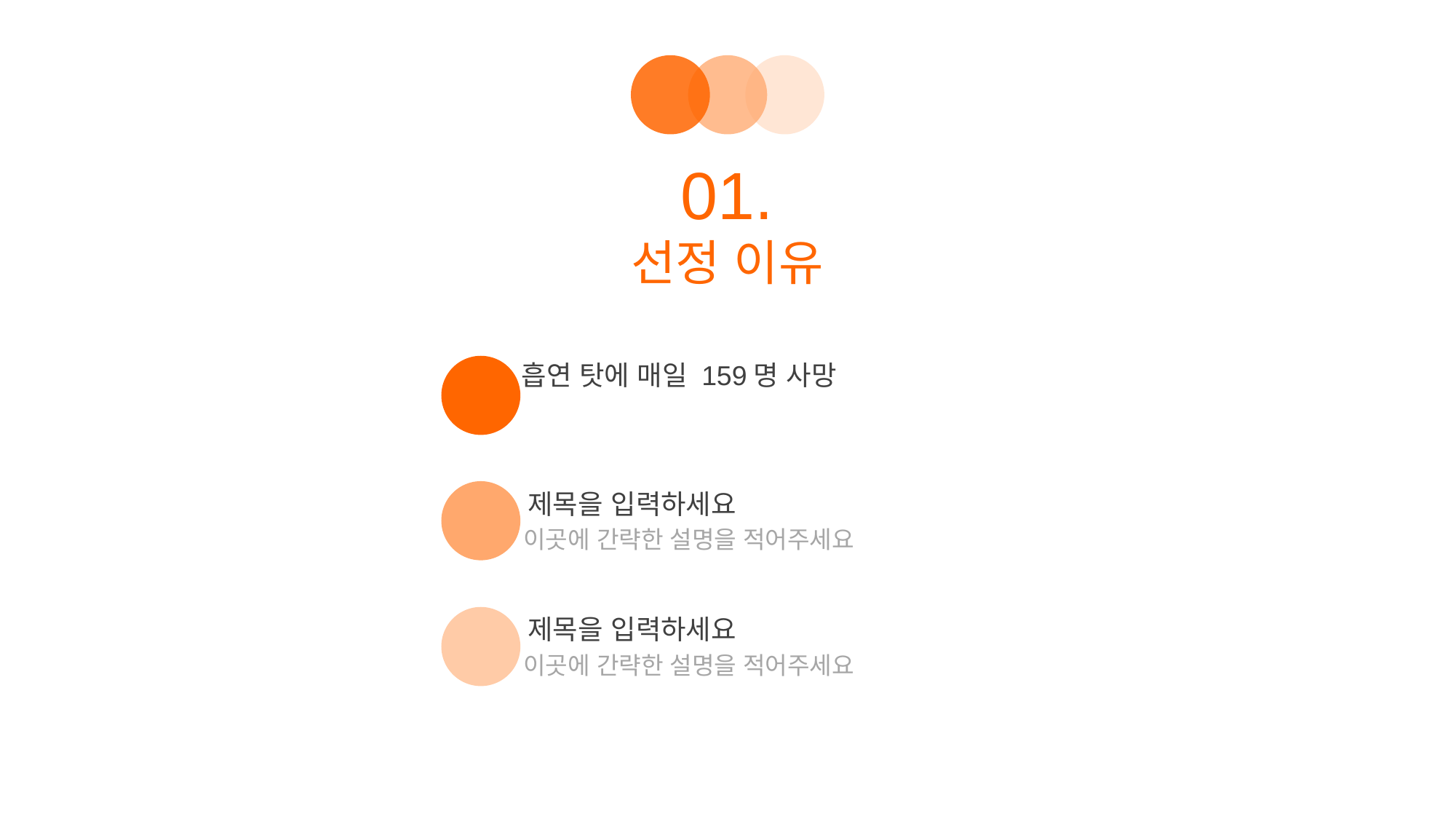

01.
선정 이유
흡연 탓에 매일 159명 사망

제목을 입력하세요
이곳에 간략한 설명을 적어주세요

제목을 입력하세요
이곳에 간략한 설명을 적어주세요